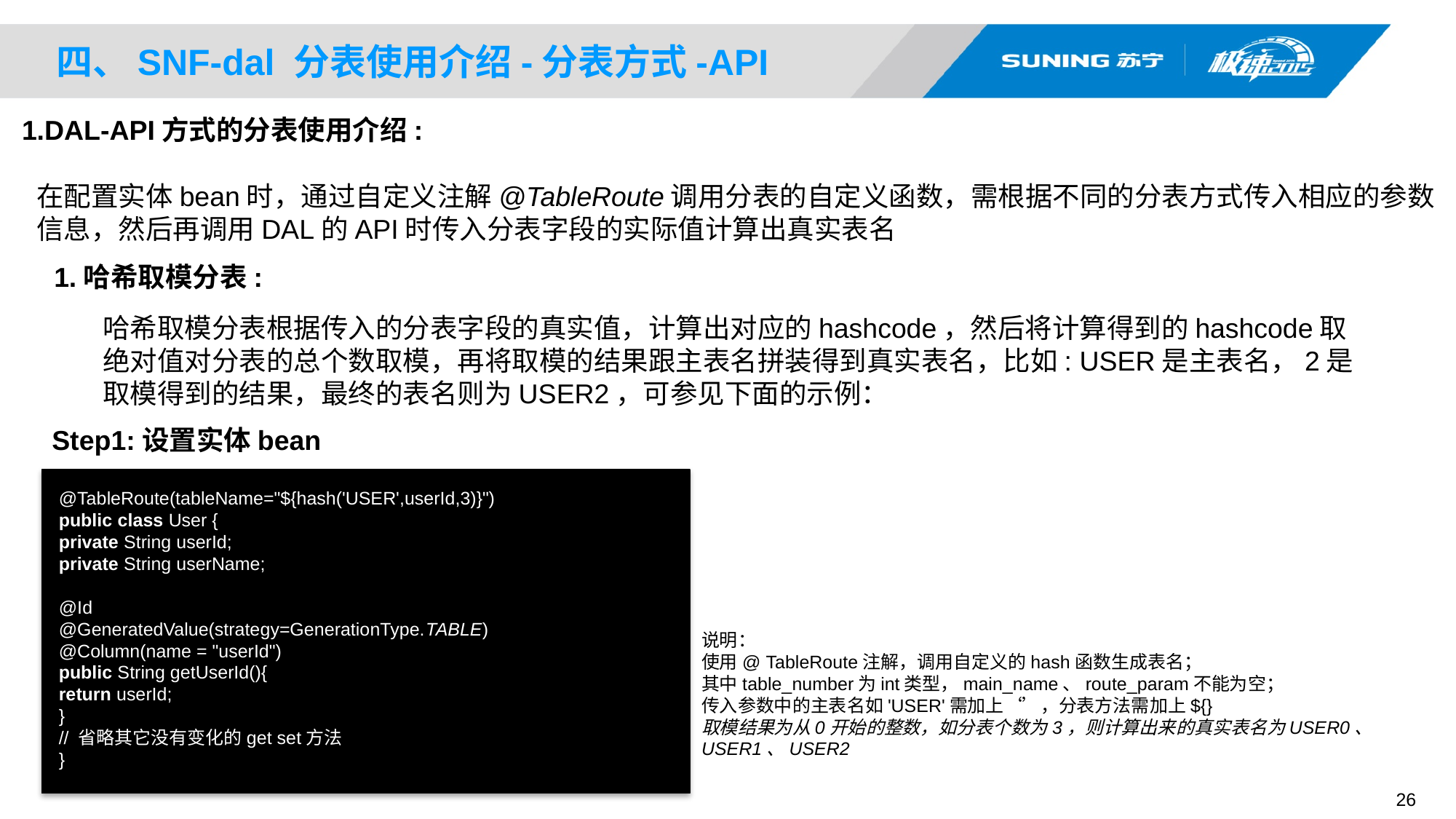

# 四、SNF-dal 分表使用介绍-分表方式-API
1.DAL-API方式的分表使用介绍:
在配置实体bean时，通过自定义注解@TableRoute调用分表的自定义函数，需根据不同的分表方式传入相应的参数
信息，然后再调用DAL的API时传入分表字段的实际值计算出真实表名

1.哈希取模分表:
哈希取模分表根据传入的分表字段的真实值，计算出对应的hashcode，然后将计算得到的hashcode取绝对值对分表的总个数取模，再将取模的结果跟主表名拼装得到真实表名，比如: USER是主表名，2是取模得到的结果，最终的表名则为USER2，可参见下面的示例：
Step1:设置实体bean

@TableRoute(tableName="${hash('USER',userId,3)}")
public class User {
private String userId;
private String userName;

@Id
@GeneratedValue(strategy=GenerationType.TABLE)
@Column(name = "userId")
public String getUserId(){
return userId;
}
// 省略其它没有变化的get set方法
}
说明：
使用@ TableRoute注解，调用自定义的hash函数生成表名；
其中table_number为int类型，main_name、route_param不能为空；
传入参数中的主表名如'USER'需加上‘’，分表方法需加上${}
取模结果为从0开始的整数，如分表个数为3，则计算出来的真实表名为USER0、
USER1、USER2